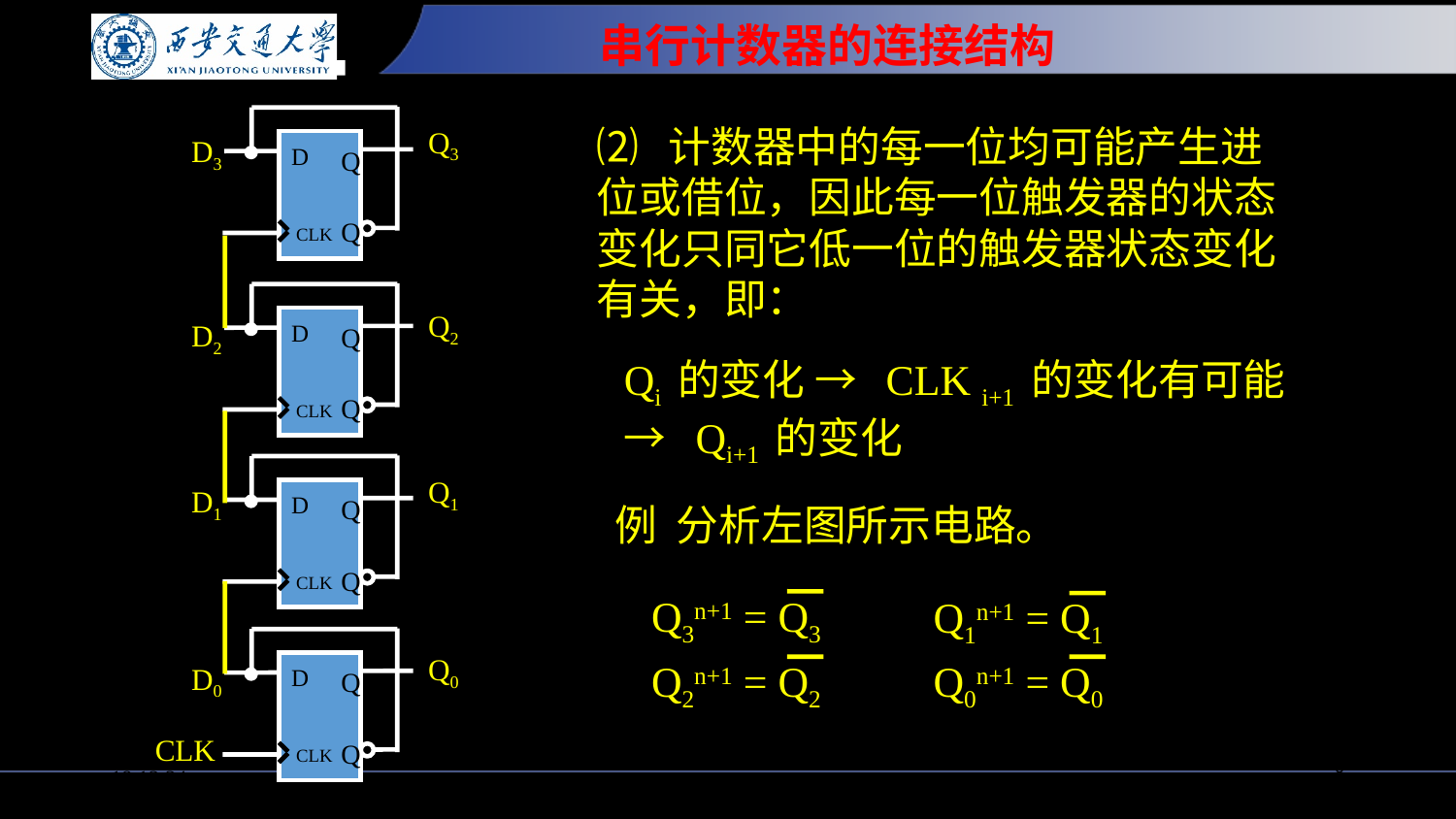

18:12:34
8
# 串行计数器的连接结构

D
Q

Q
CLK

D
Q

Q
CLK

D
Q

Q
CLK

D
Q

Q
CLK

Q3
D3
Q2
D2
Q1
D1
Q0
D0
CLK
⑵  计数器中的每一位均可能产生进位或借位，因此每一位触发器的状态变化只同它低一位的触发器状态变化有关，即：
Qi 的变化 →  CLK i+1 的变化有可能 →  Qi+1 的变化
例  分析左图所示电路。
Q3n+1 = Q3

Q1n+1 = Q1

Q2n+1 = Q2

Q0n+1 = Q0